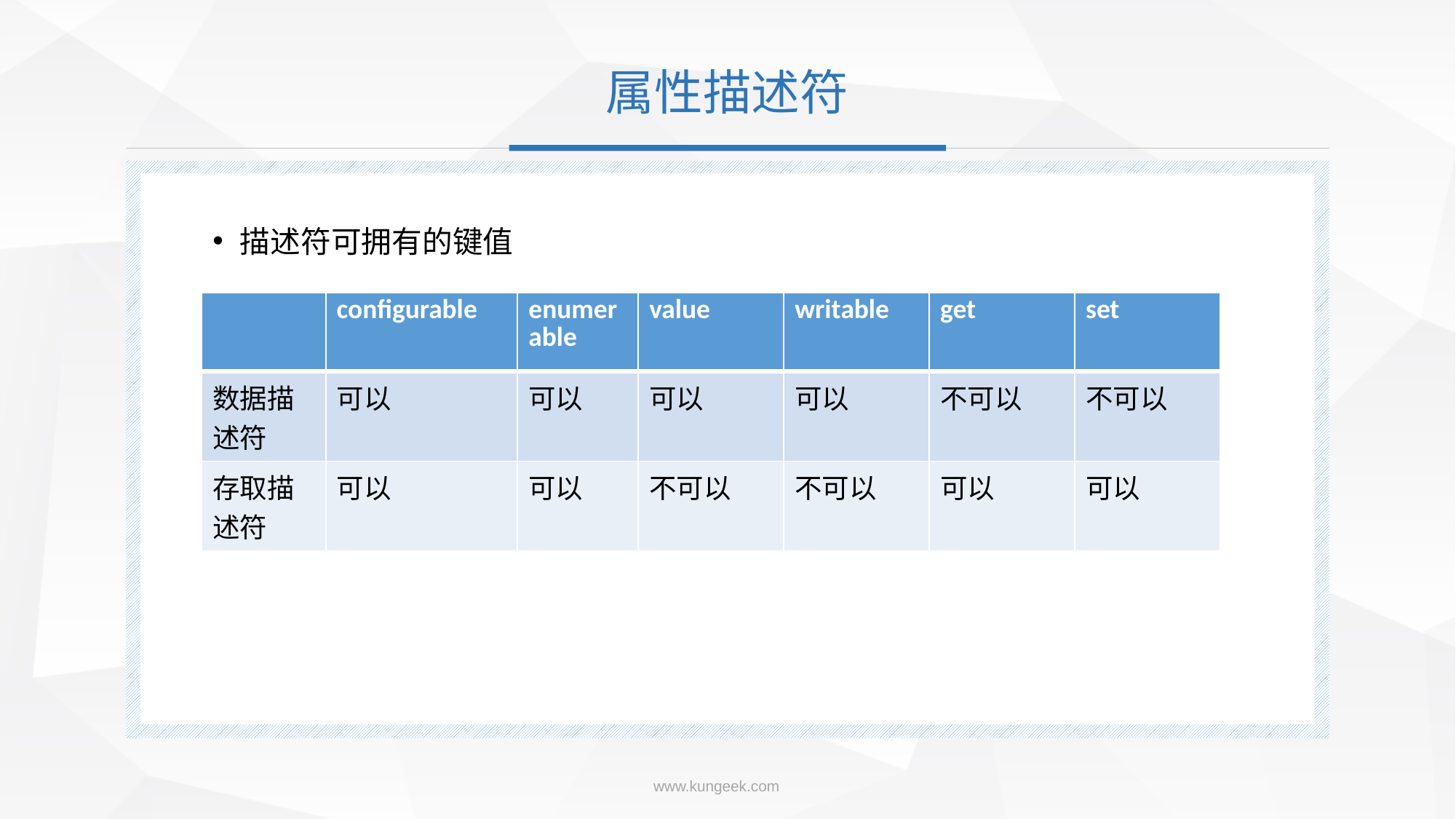

# 属性描述符
描述符可拥有的键值

|  | configurable | enumerable | value | writable | get | set |
| --- | --- | --- | --- | --- | --- | --- |
| 数据描述符 | 可以 | 可以 | 可以 | 可以 | 不可以 | 不可以 |
| 存取描述符 | 可以 | 可以 | 不可以 | 不可以 | 可以 | 可以 |